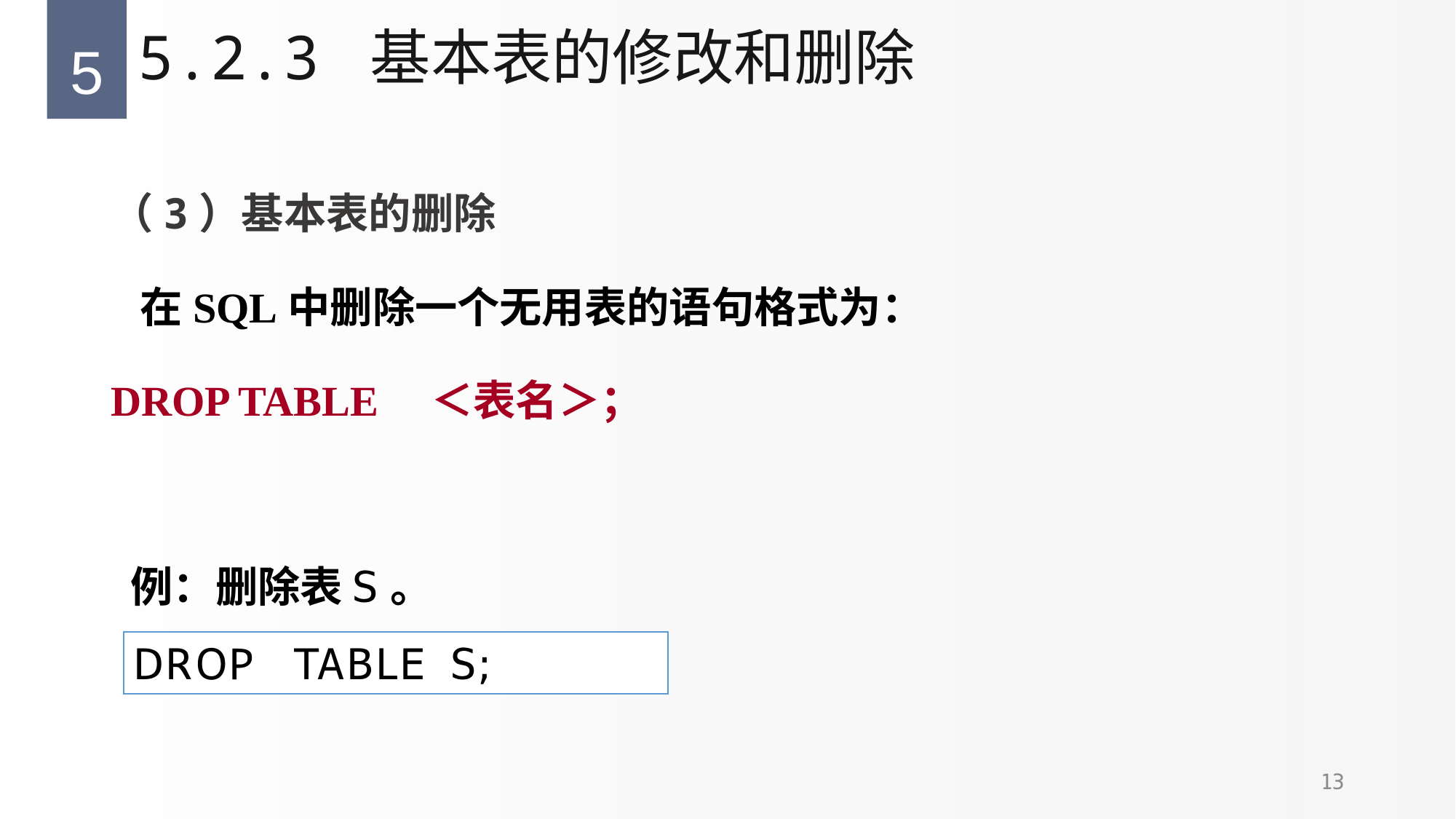

# 5.2.3 基本表的修改和删除
（3）基本表的删除
  在SQL中删除一个无用表的语句格式为：
DROP TABLE    ＜表名＞；

 例：删除表S。

DROP   TABLE  S;
13